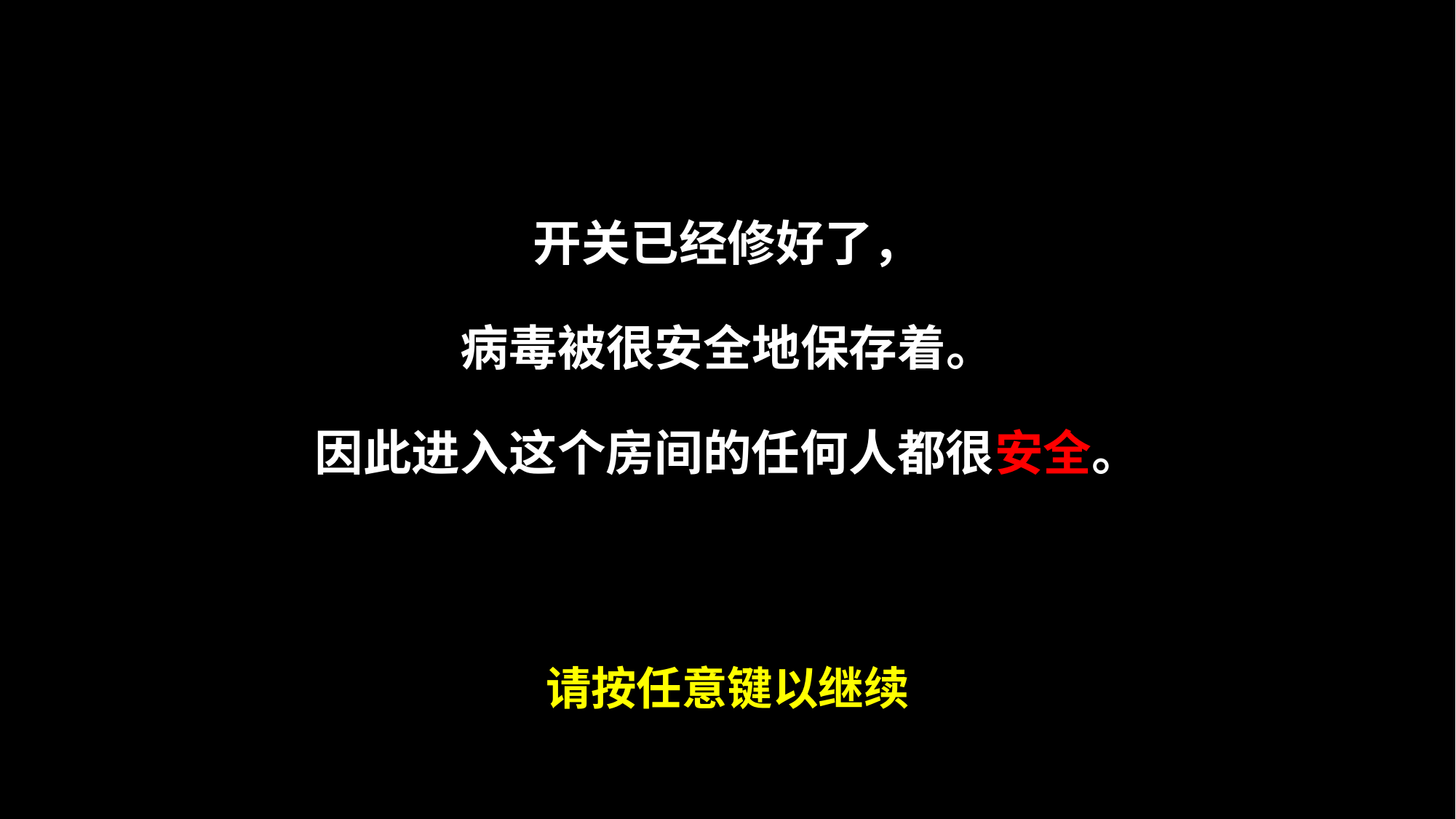

# 开关已经修好了， 病毒被很安全地保存着。 因此进入这个房间的任何人都很安全。
请按任意键以继续